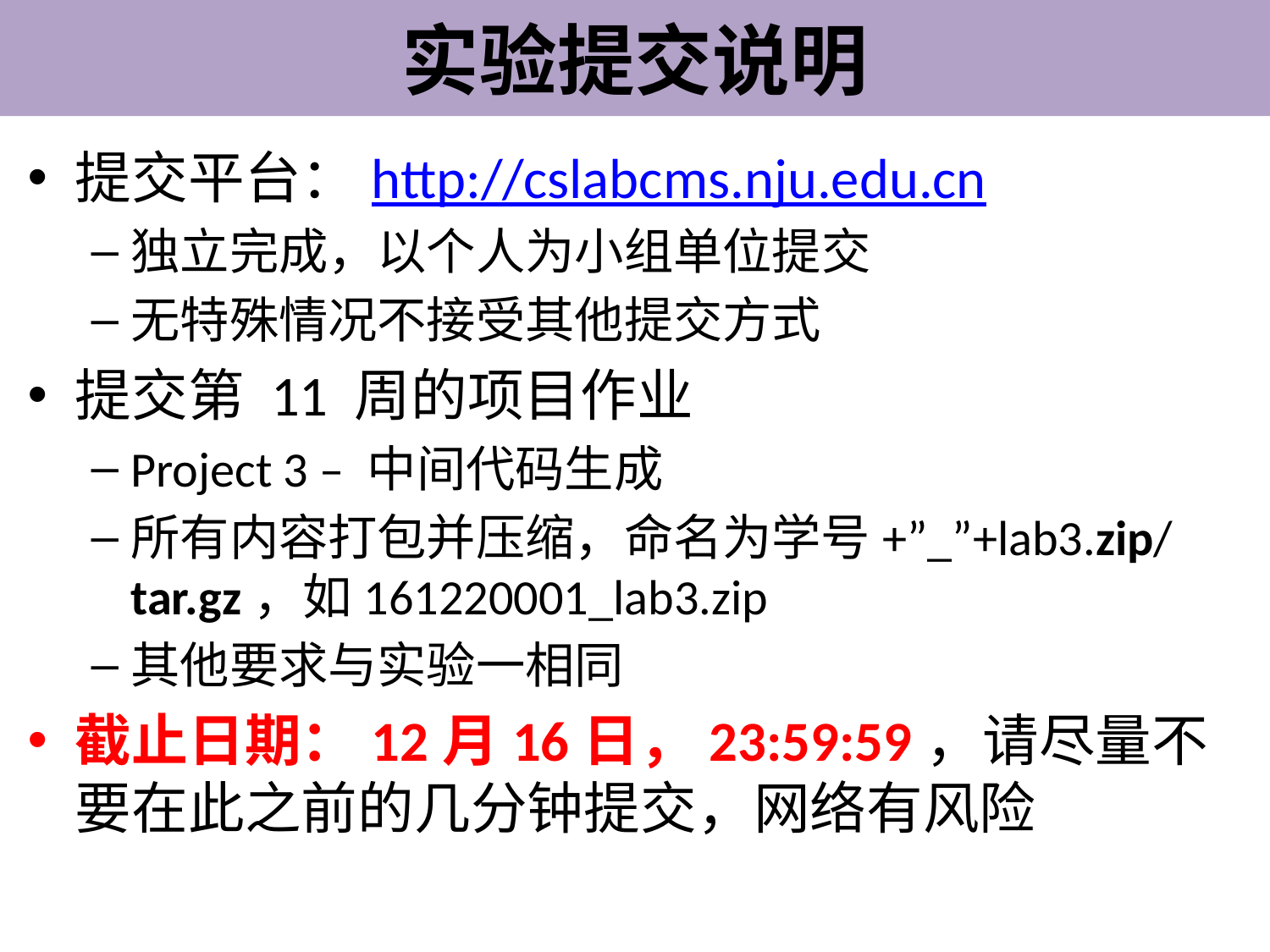

# 实验提交说明
提交平台：http://cslabcms.nju.edu.cn
独立完成，以个人为小组单位提交
无特殊情况不接受其他提交方式
提交第 11 周的项目作业
Project 3 – 中间代码生成
所有内容打包并压缩，命名为学号+”_”+lab3.zip/ tar.gz，如161220001_lab3.zip
其他要求与实验一相同
截止日期：12月16日，23:59:59，请尽量不要在此之前的几分钟提交，网络有风险

20